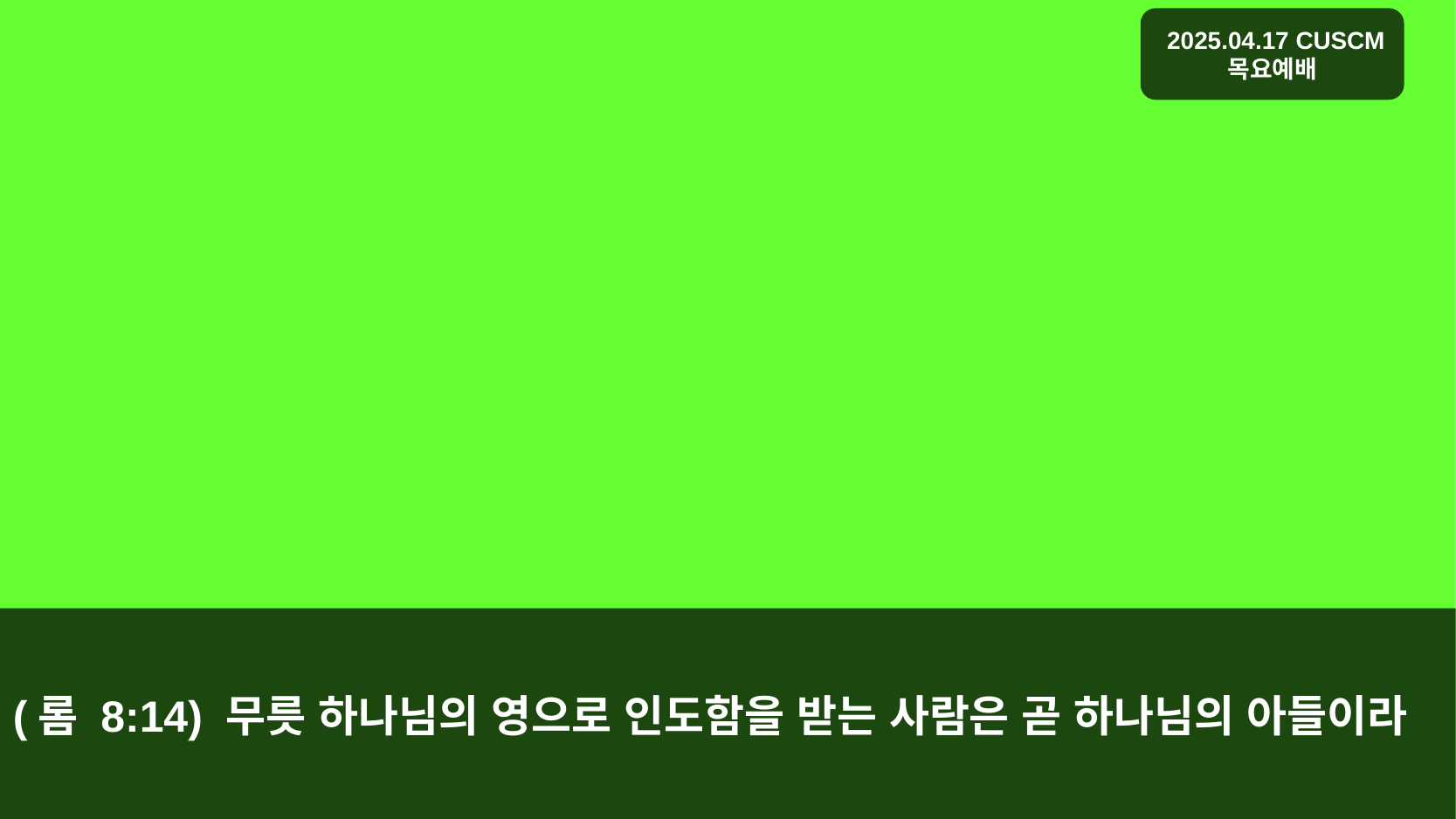

# (롬 8:14) 무릇 하나님의 영으로 인도함을 받는 사람은 곧 하나님의 아들이라